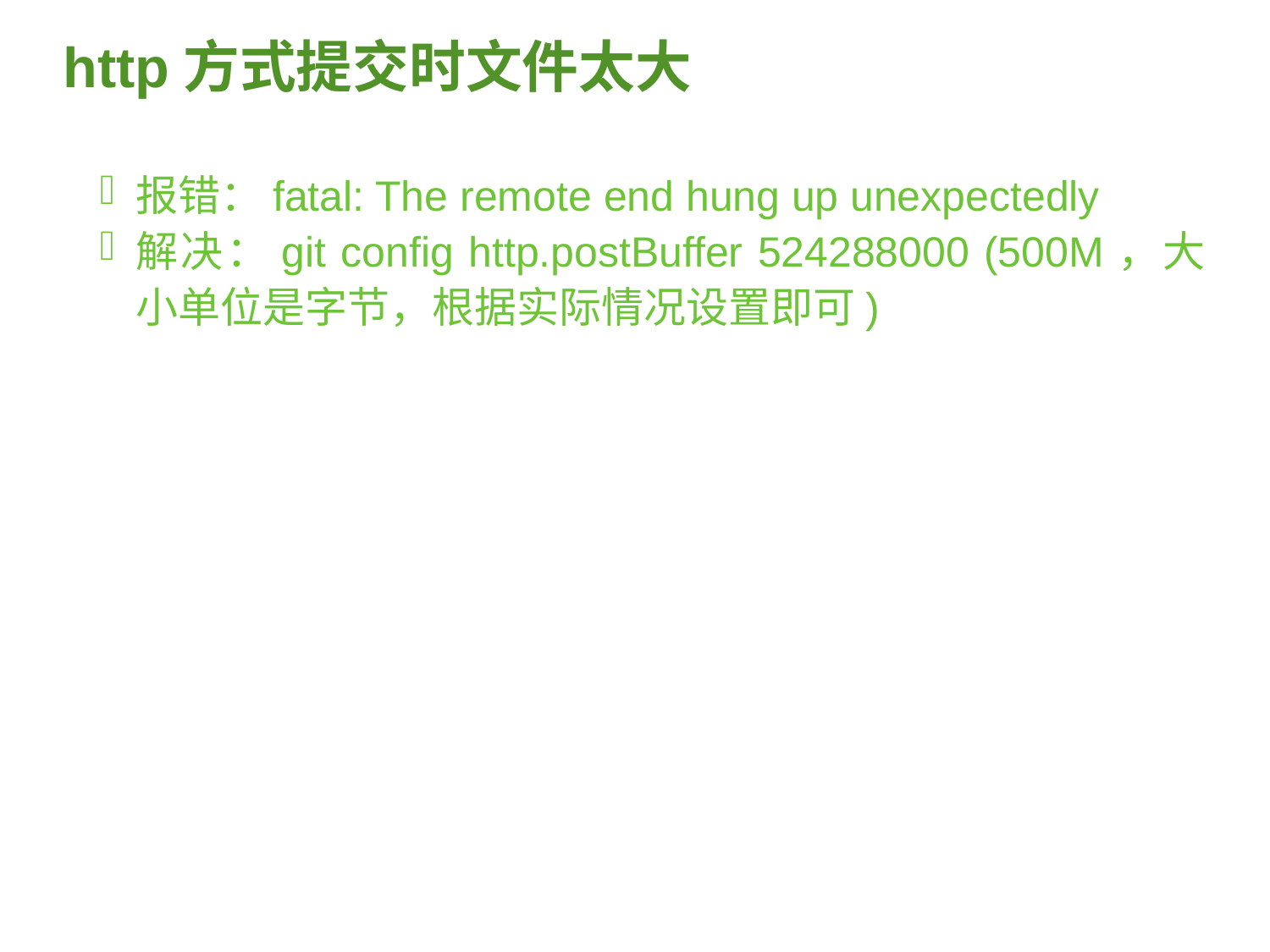

http方式提交时文件太大
报错：fatal: The remote end hung up unexpectedly
解决：git config http.postBuffer 524288000 (500M，大小单位是字节，根据实际情况设置即可)